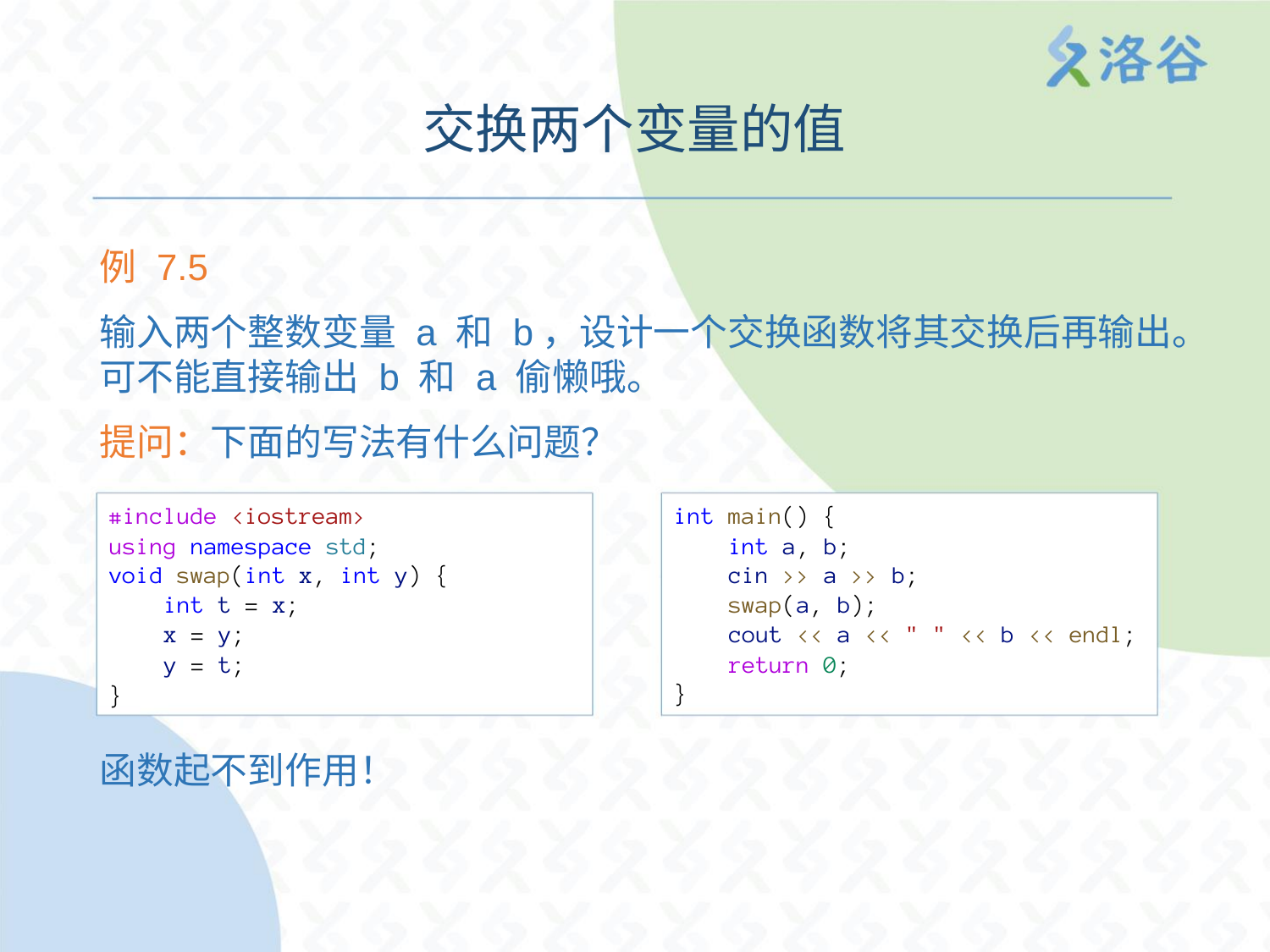

交换两个变量的值
例 7.5
输入两个整数变量 a 和 b，设计一个交换函数将其交换后再输出。
可不能直接输出 b 和 a 偷懒哦。
提问：下面的写法有什么问题？
#include <iostream>
using namespace std;
int main() {
int a, b;
void swap(int x, int y) {
cin >> a >> b;
int t = x;
swap(a, b);
x = y;
y = t;
}
cout << a << " " << b << endl;
return 0;
}
函数起不到作用！